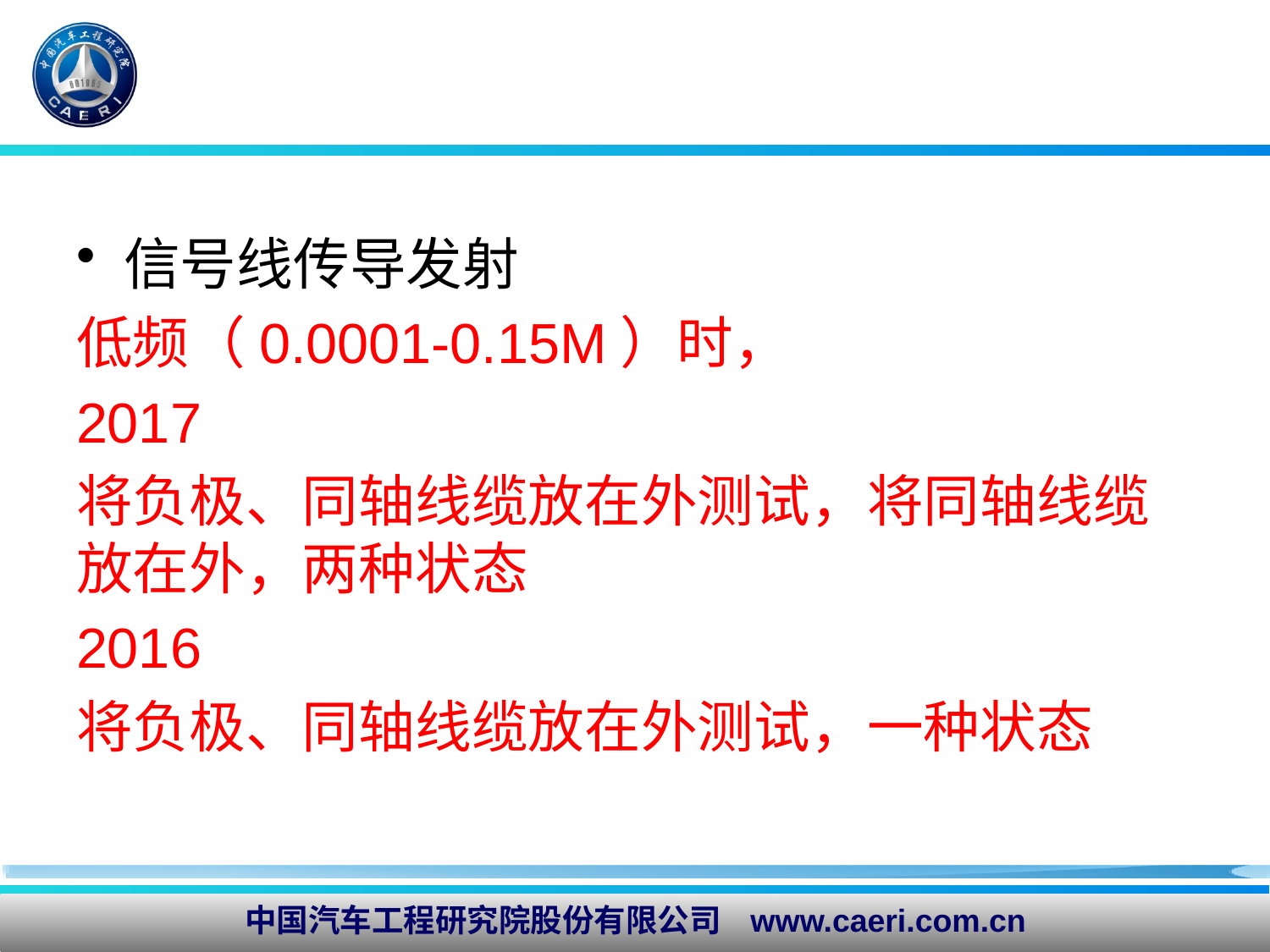

信号线传导发射
低频（0.0001-0.15M）时，
2017
将负极、同轴线缆放在外测试，将同轴线缆放在外，两种状态
2016
将负极、同轴线缆放在外测试，一种状态